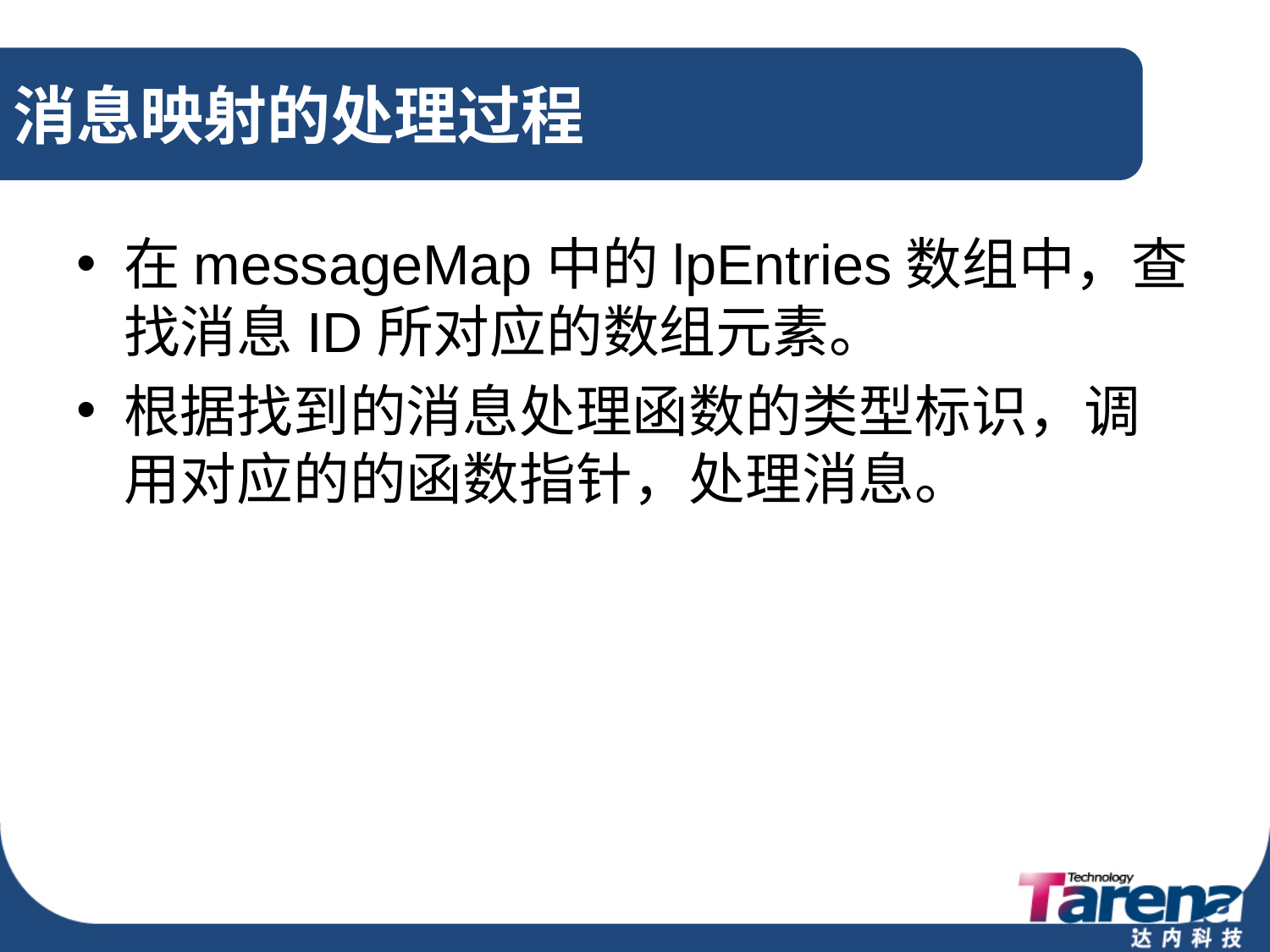

# 消息映射的处理过程
在messageMap中的lpEntries数组中，查找消息ID所对应的数组元素。
根据找到的消息处理函数的类型标识，调用对应的的函数指针，处理消息。